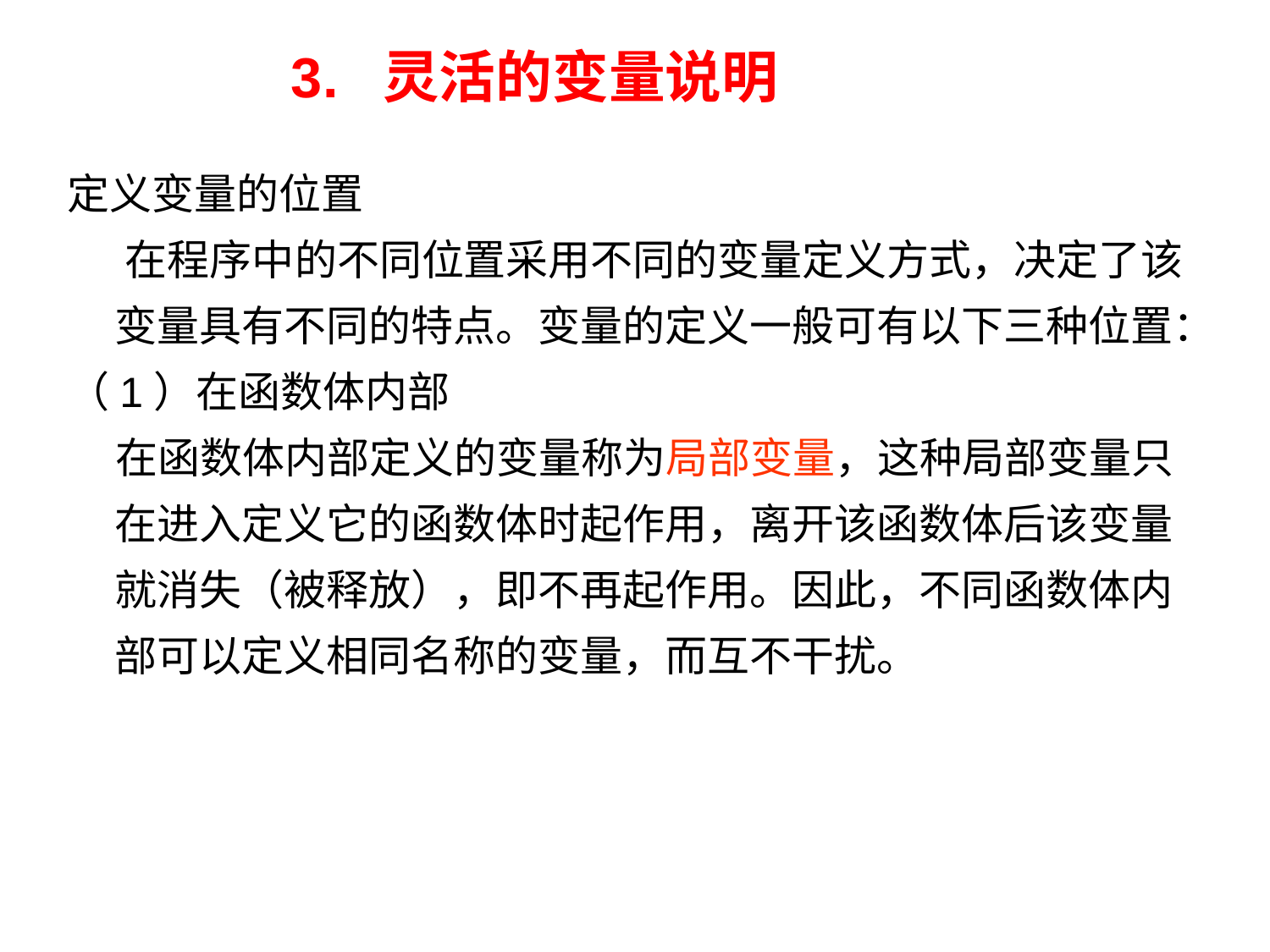

3.  灵活的变量说明
定义变量的位置
     在程序中的不同位置采用不同的变量定义方式，决定了该变量具有不同的特点。变量的定义一般可有以下三种位置：
（1）在函数体内部
    在函数体内部定义的变量称为局部变量，这种局部变量只在进入定义它的函数体时起作用，离开该函数体后该变量就消失（被释放），即不再起作用。因此，不同函数体内部可以定义相同名称的变量，而互不干扰。